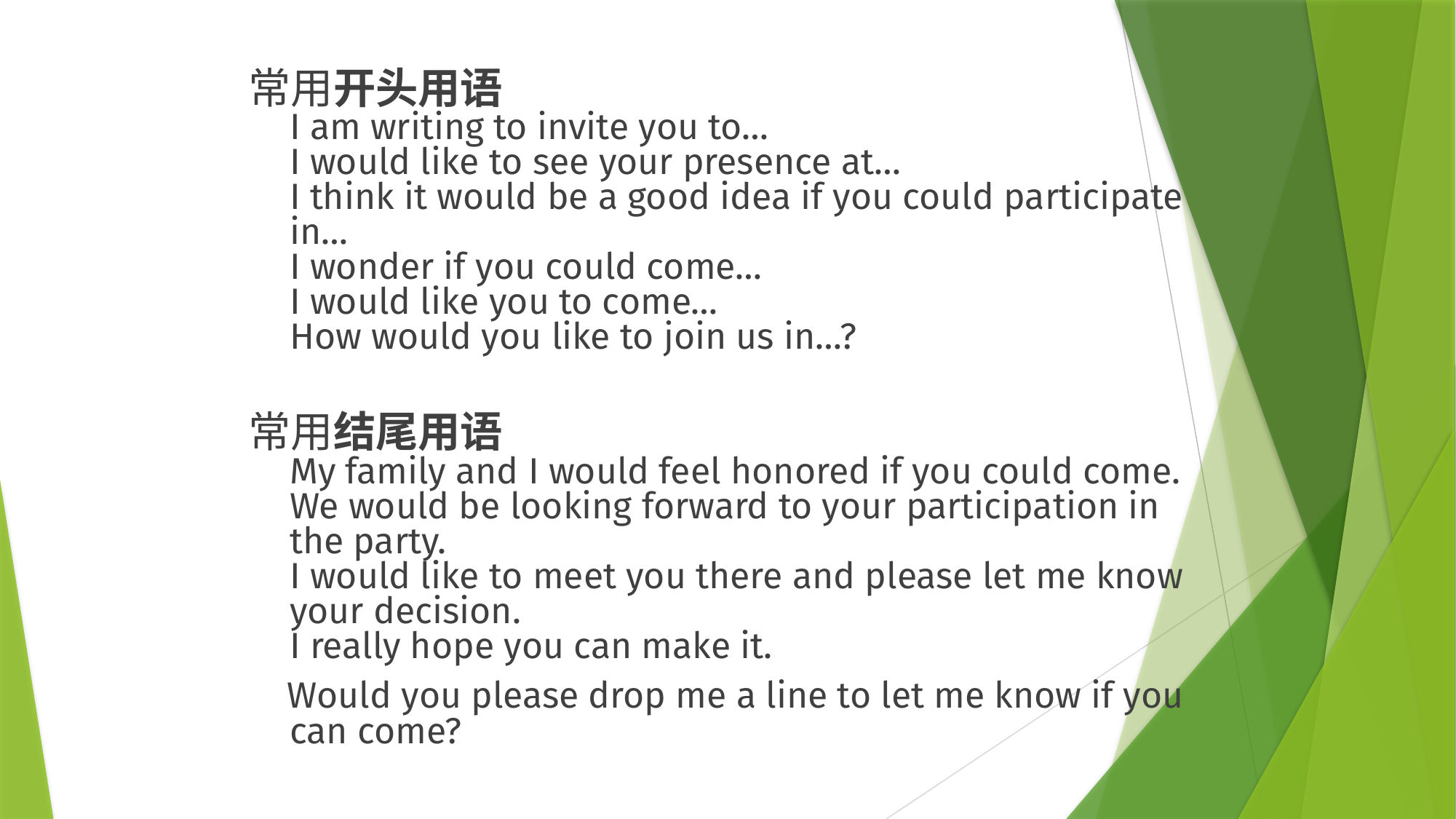

常用开头用语
I am writing to invite you to…
I would like to see your presence at… 
I think it would be a good idea if you could participate in…
I wonder if you could come…
I would like you to come…  
How would you like to join us in…?
常用结尾用语  
My family and I would feel honored if you could come.
We would be looking forward to your participation in the party. 
I would like to meet you there and please let me know your decision. 
I really hope you can make it.
    Would you please drop me a line to let me know if you can come?